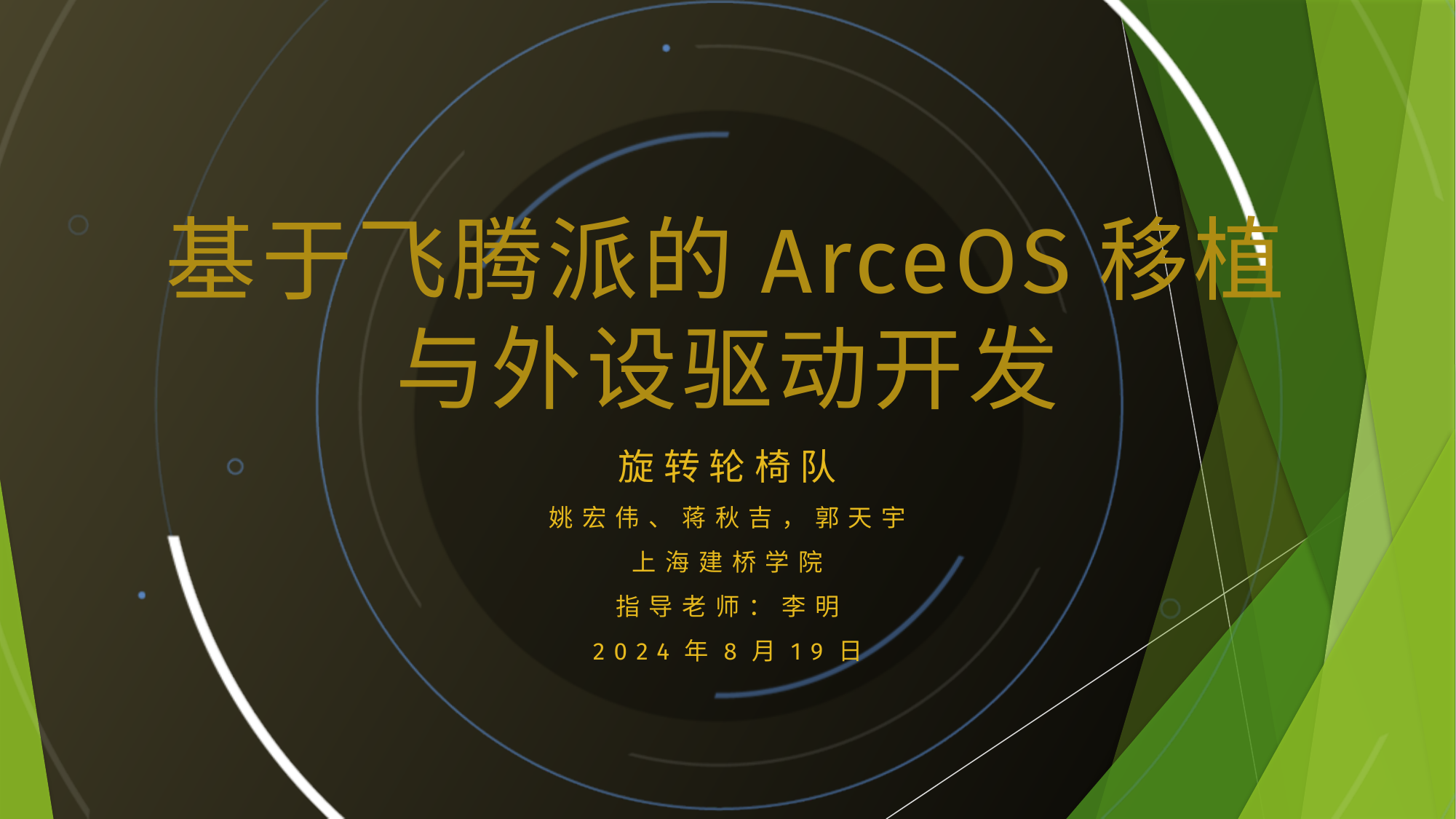

# 基于飞腾派的Arceos移植 与外设驱动开发
旋转轮椅队
姚宏伟、蒋秋吉，郭天宇
上海建桥学院
指导老师：李明
2024年8月19日